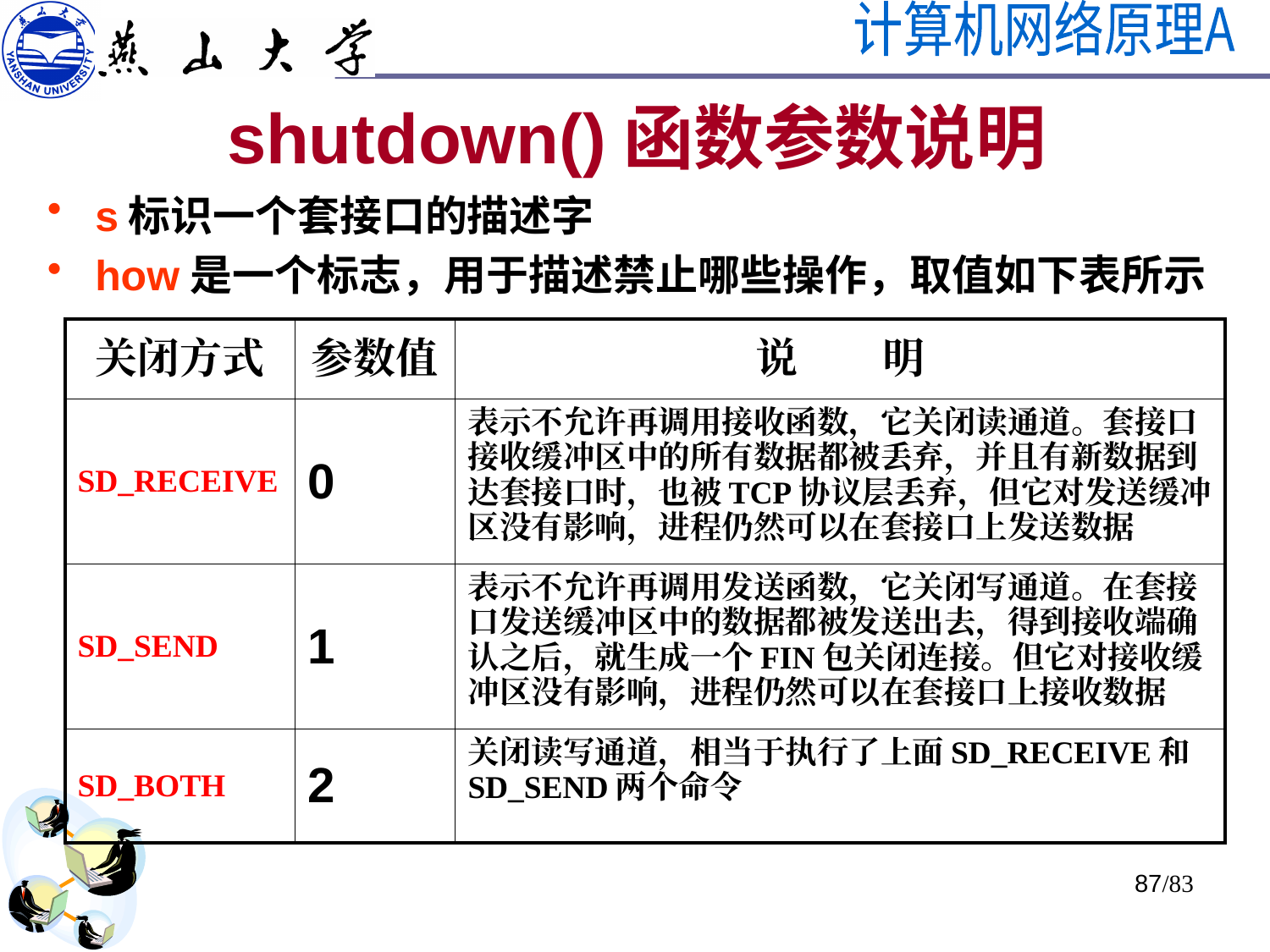

# shutdown()函数参数说明
s标识一个套接口的描述字
how是一个标志，用于描述禁止哪些操作，取值如下表所示

| 关闭方式 | 参数值 | 说　　明 |
| --- | --- | --- |
| SD\_RECEIVE | 0 | 表示不允许再调用接收函数，它关闭读通道。套接口接收缓冲区中的所有数据都被丢弃，并且有新数据到达套接口时，也被TCP协议层丢弃，但它对发送缓冲区没有影响，进程仍然可以在套接口上发送数据 |
| SD\_SEND | 1 | 表示不允许再调用发送函数，它关闭写通道。在套接口发送缓冲区中的数据都被发送出去，得到接收端确认之后，就生成一个FIN包关闭连接。但它对接收缓冲区没有影响，进程仍然可以在套接口上接收数据 |
| SD\_BOTH | 2 | 关闭读写通道，相当于执行了上面SD\_RECEIVE和SD\_SEND两个命令 |
87/83